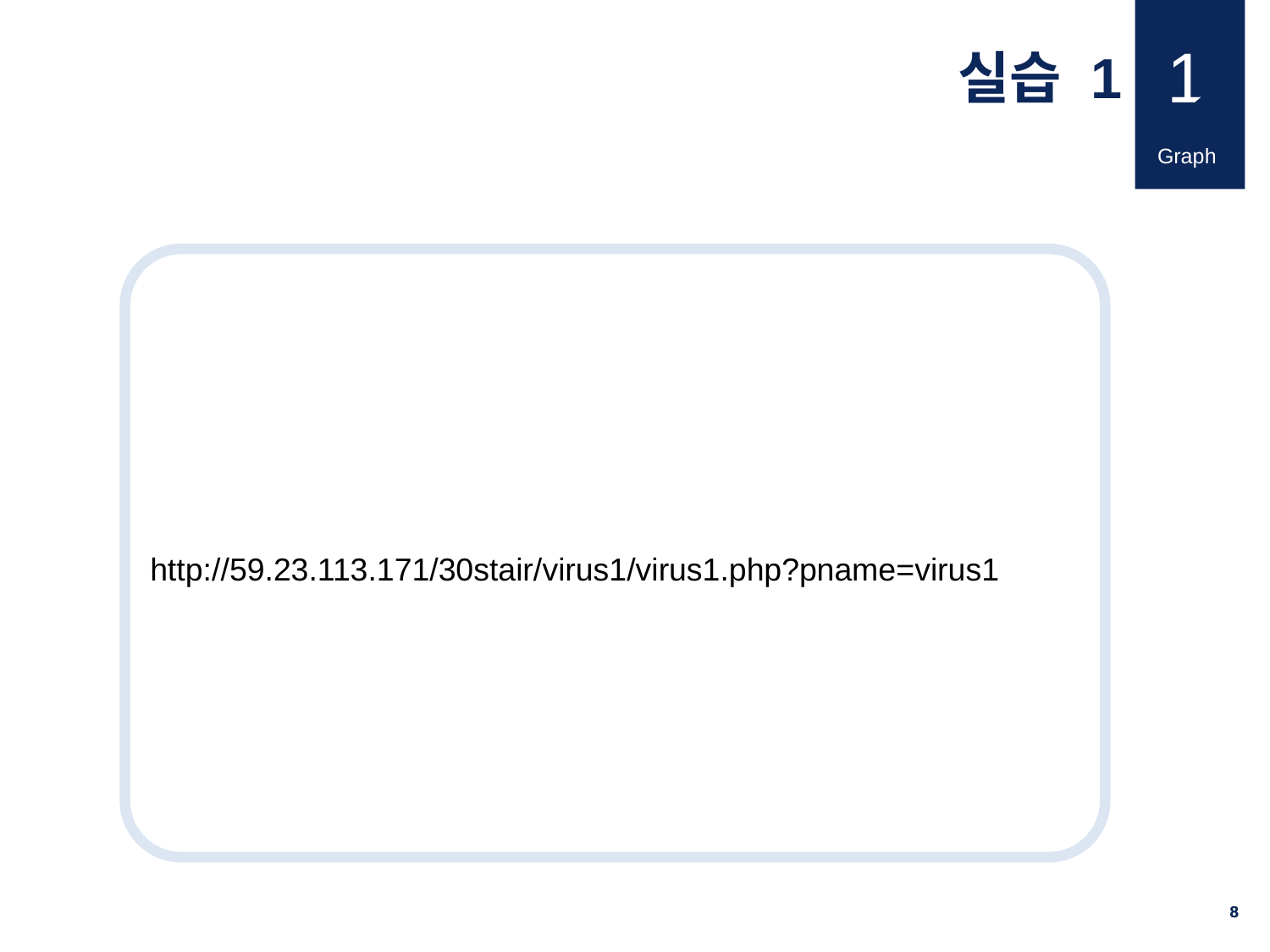

1

실습 1
Graph

http://59.23.113.171/30stair/virus1/virus1.php?pname=virus1
8
8